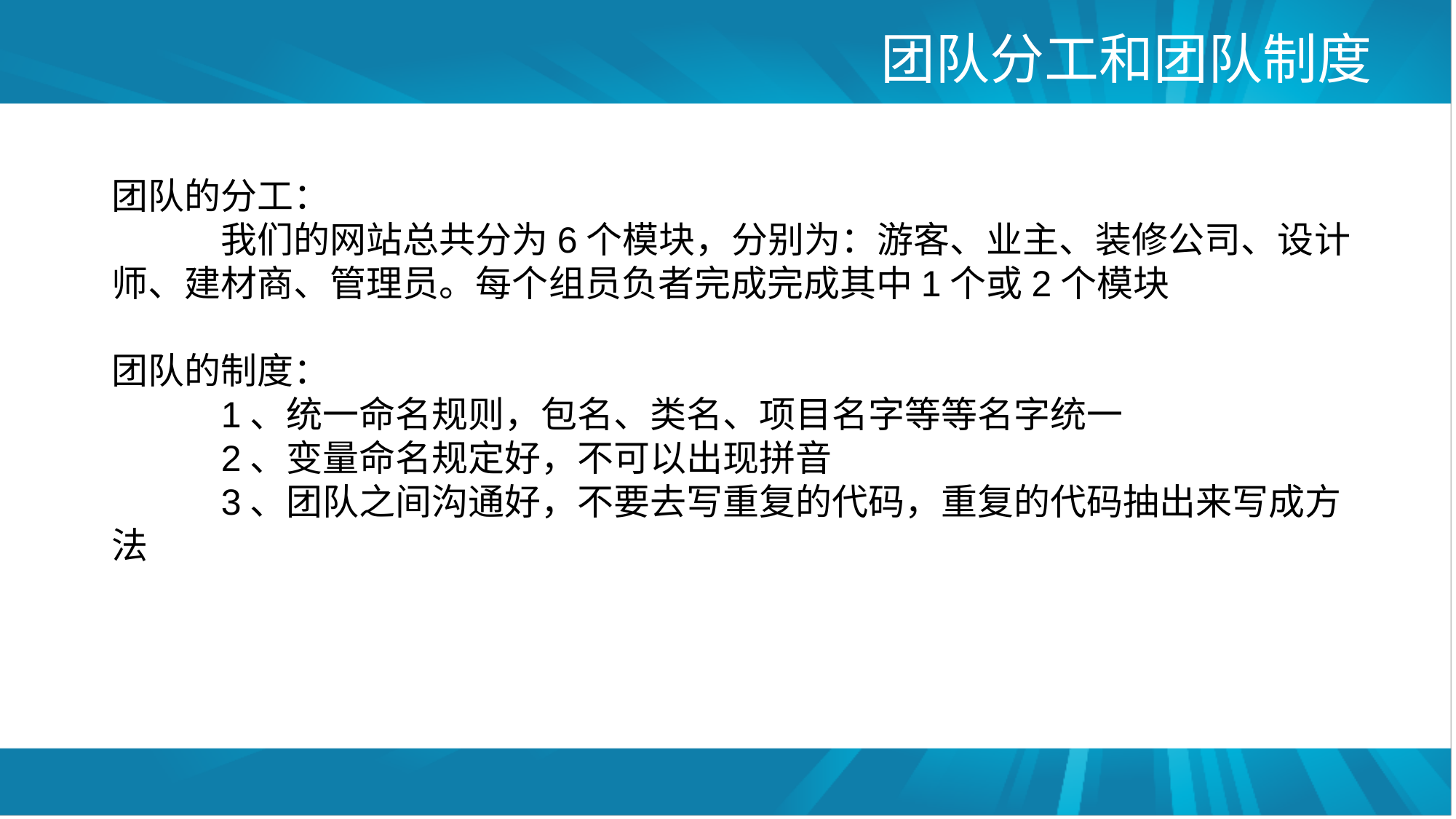

# 团队分工和团队制度

团队的分工：
	我们的网站总共分为6个模块，分别为：游客、业主、装修公司、设计师、建材商、管理员。每个组员负者完成完成其中1个或2个模块

团队的制度：
	1、统一命名规则，包名、类名、项目名字等等名字统一
	2、变量命名规定好，不可以出现拼音
	3、团队之间沟通好，不要去写重复的代码，重复的代码抽出来写成方法